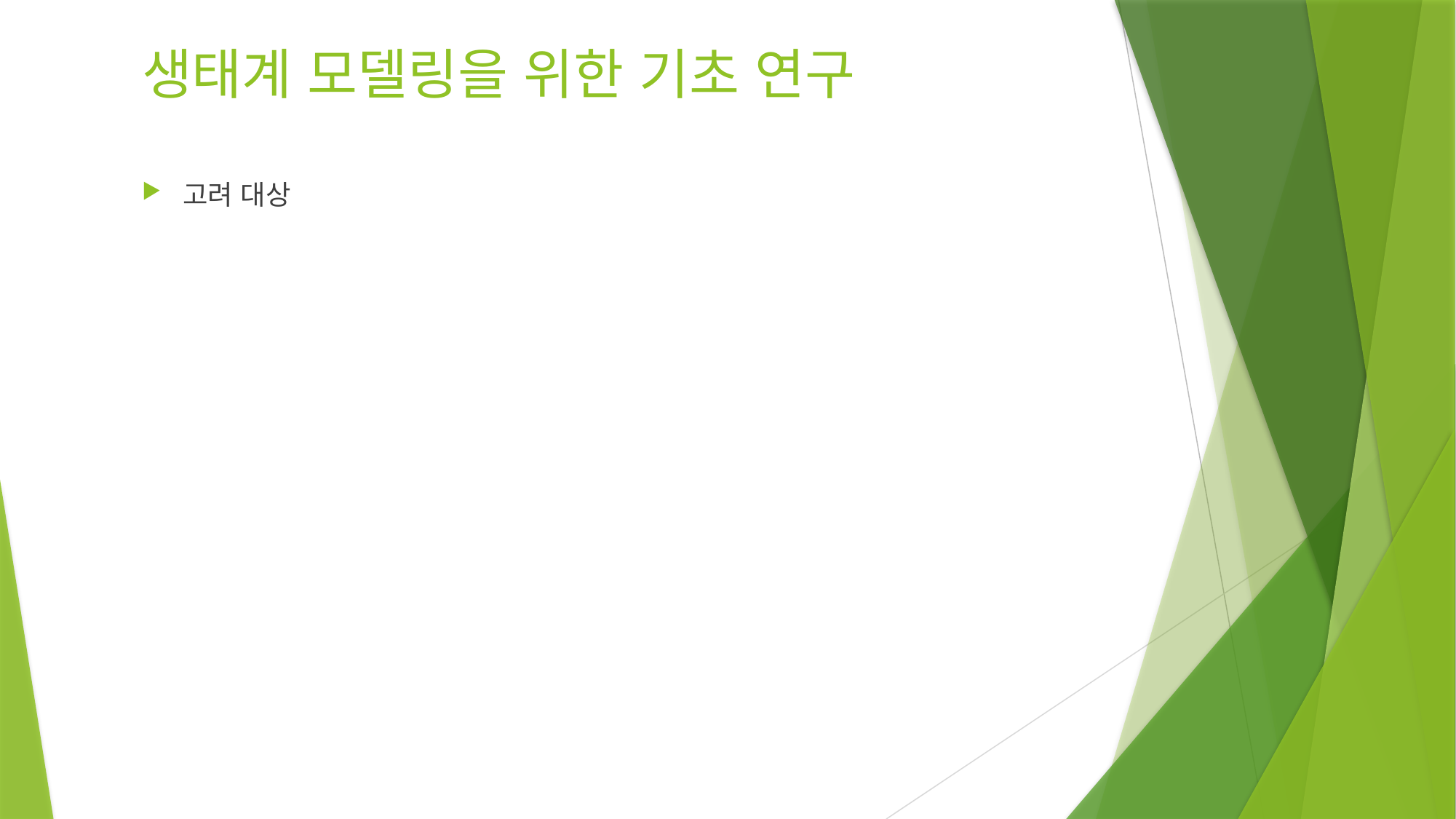

# 생태계 모델링을 위한 기초 연구
고려 대상